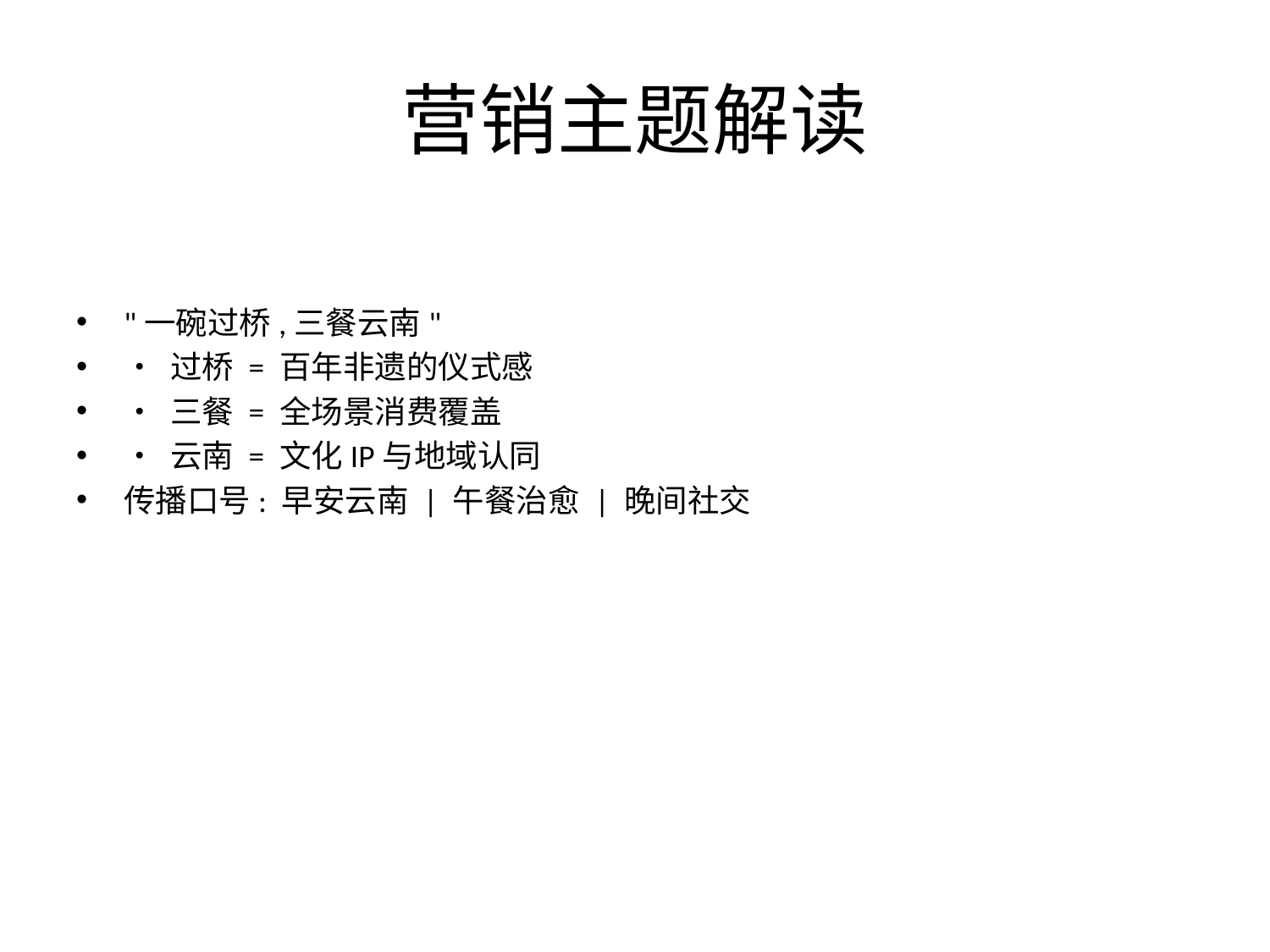

# 营销主题解读

"一碗过桥,三餐云南"
• 过桥 = 百年非遗的仪式感
• 三餐 = 全场景消费覆盖
• 云南 = 文化IP与地域认同
传播口号: 早安云南 | 午餐治愈 | 晚间社交